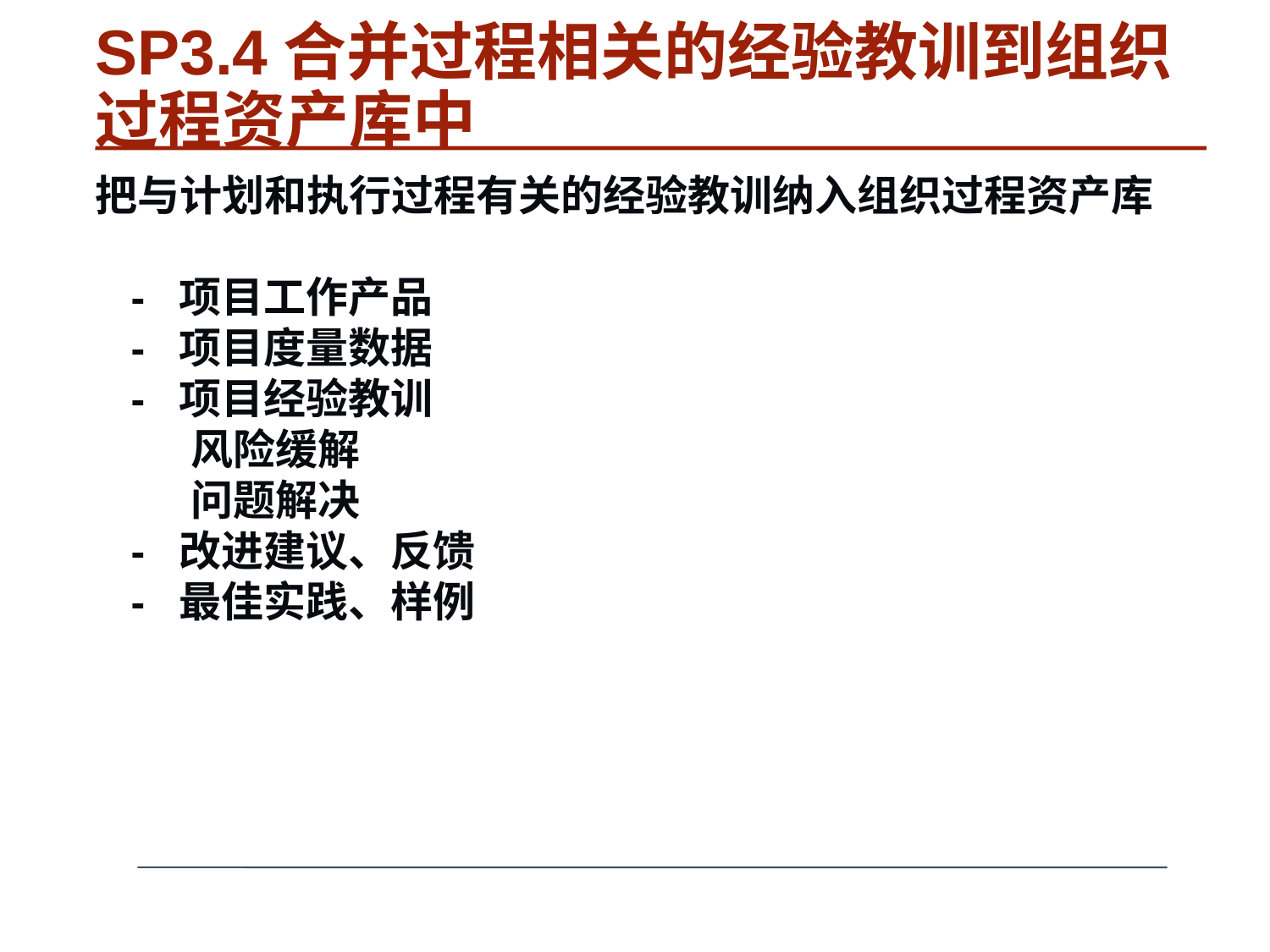

# SP3.4合并过程相关的经验教训到组织过程资产库中
把与计划和执行过程有关的经验教训纳入组织过程资产库

   -  项目工作产品
   -  项目度量数据
   -  项目经验教训
         风险缓解
         问题解决
   -  改进建议、反馈
   -  最佳实践、样例